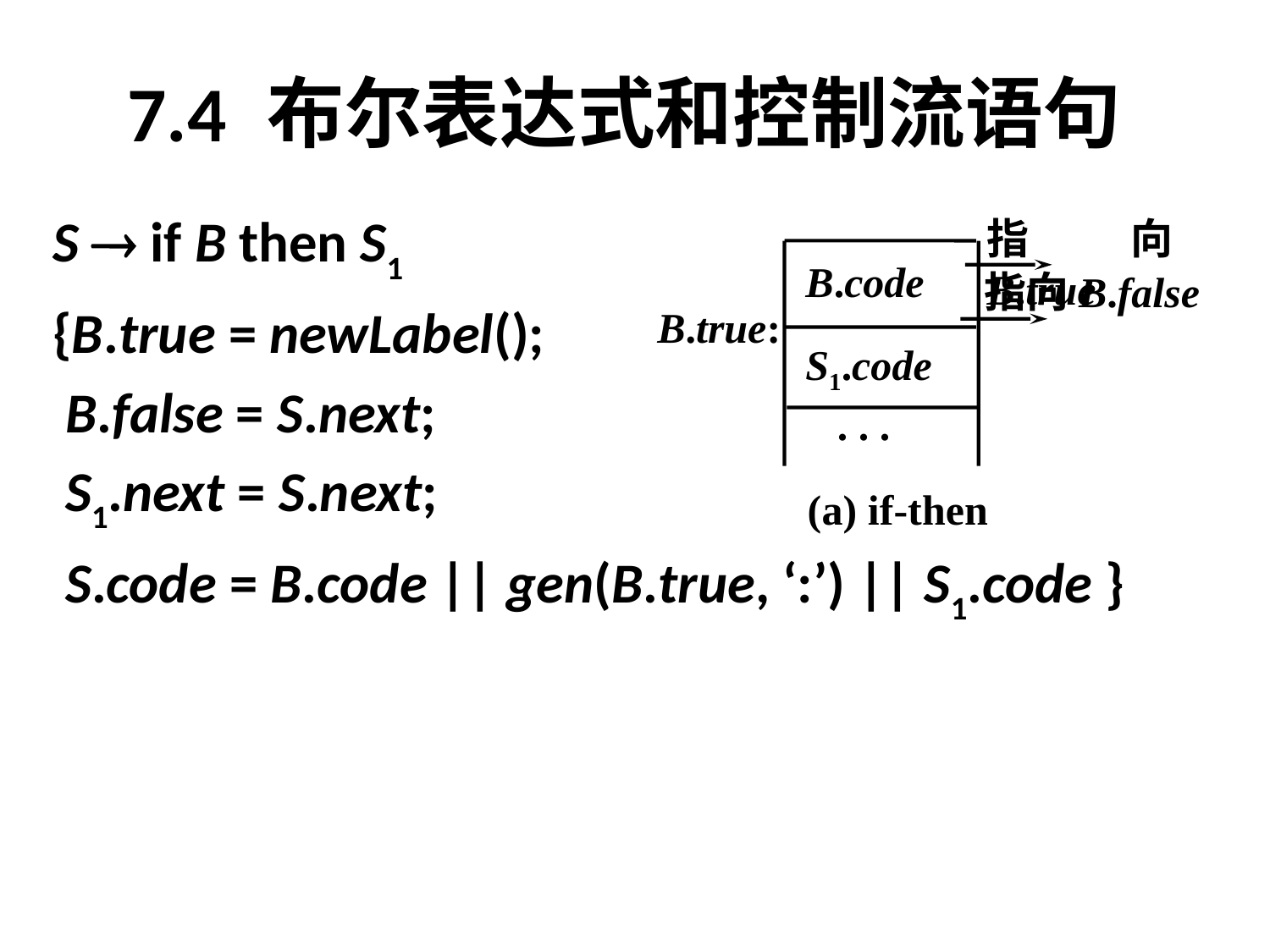

# 7.4 布尔表达式和控制流语句
S → if B then S1
{B.true = newLabel();
 B.false = S.next;
 S1.next = S.next;
 S.code = B.code || gen(B.true, ‘:’) || S1.code }
指向B.true

B.code
指向B.false

B.true:

S1.code
. . .

(a) if-then